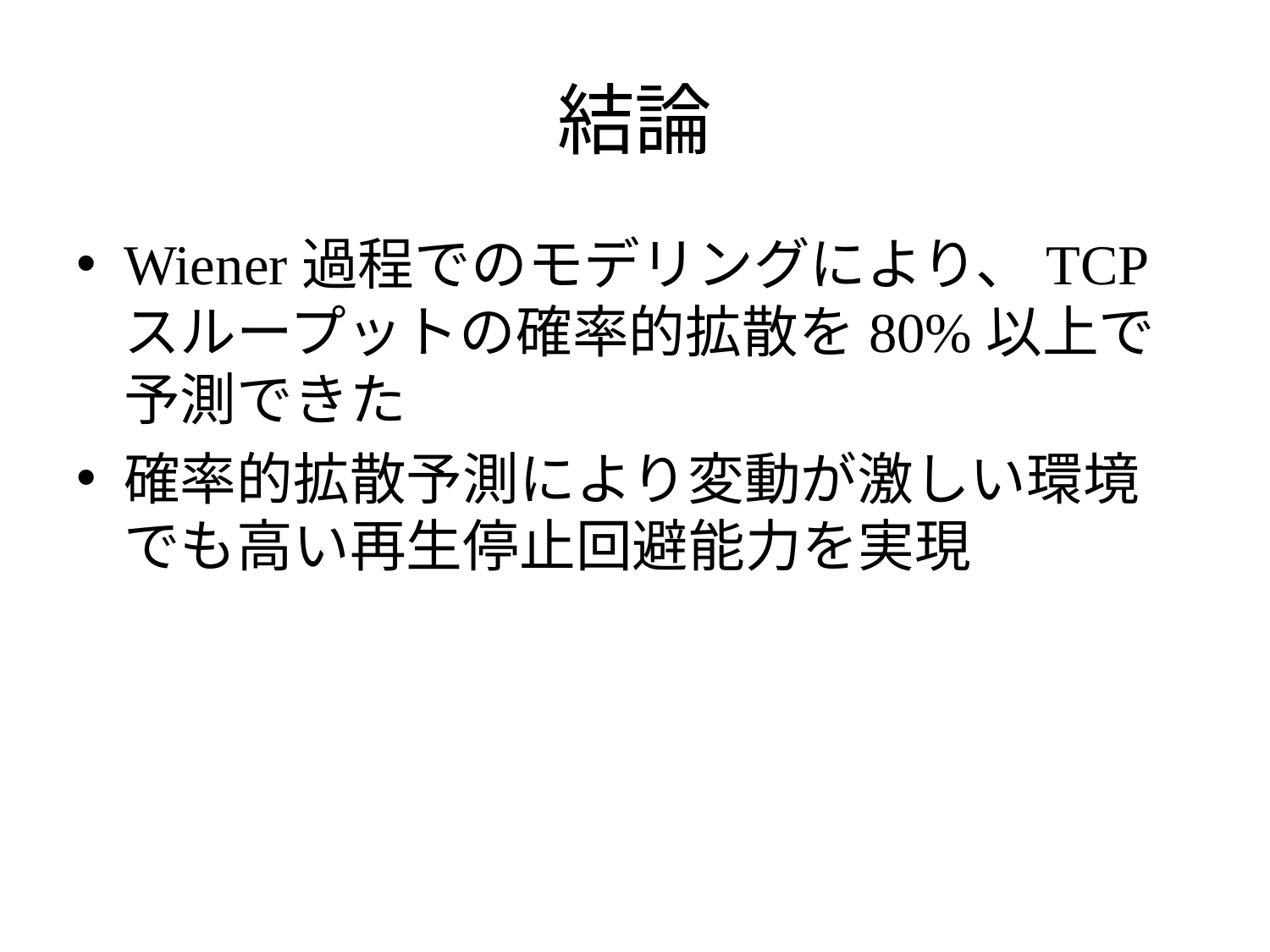

# 結論
Wiener過程でのモデリングにより、TCPスループットの確率的拡散を80%以上で予測できた
確率的拡散予測により変動が激しい環境でも高い再生停止回避能力を実現